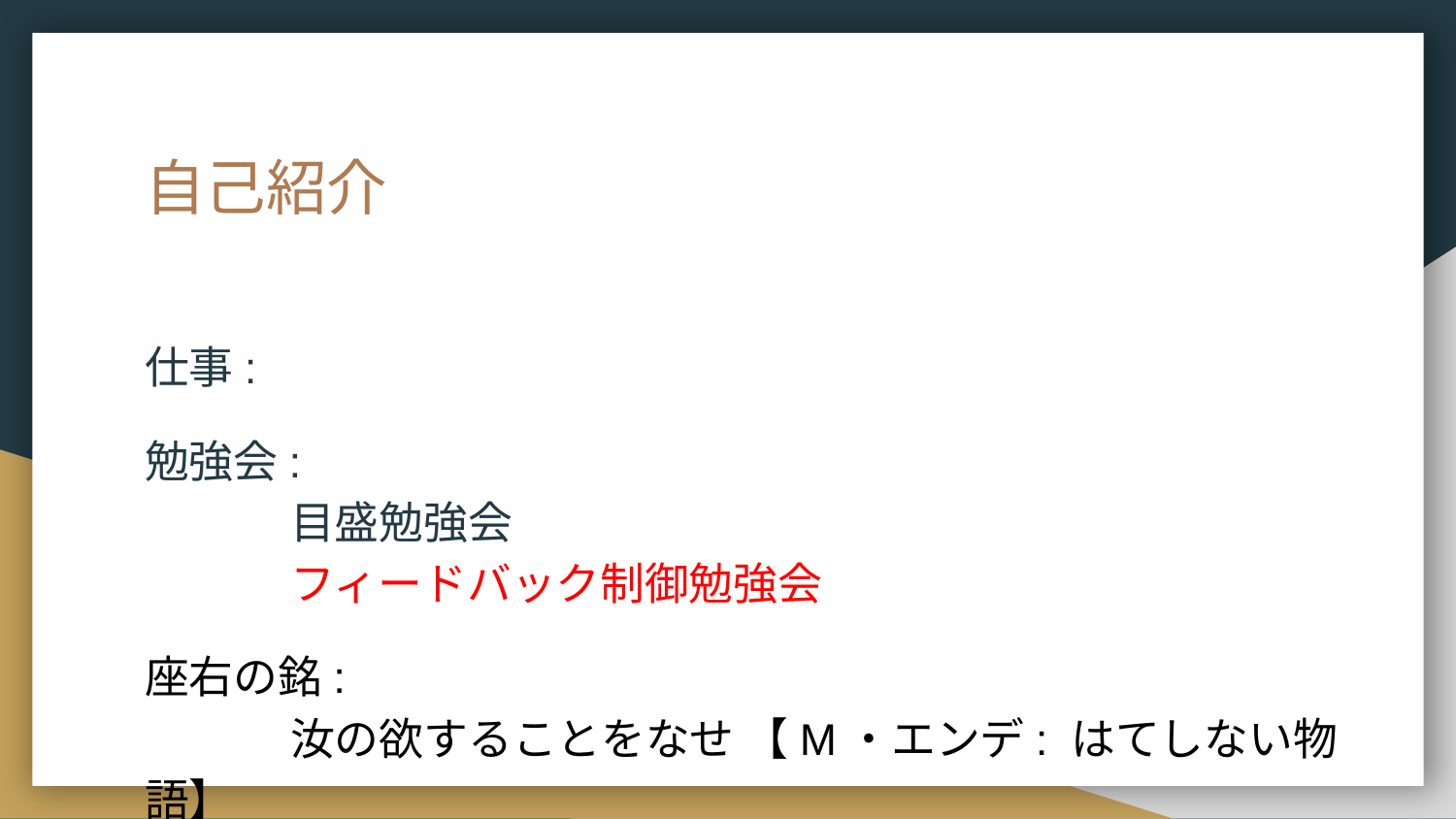

# 自己紹介
仕事:
勉強会:
	目盛勉強会
	フィードバック制御勉強会
座右の銘:
	汝の欲することをなせ 【M・エンデ: はてしない物語】